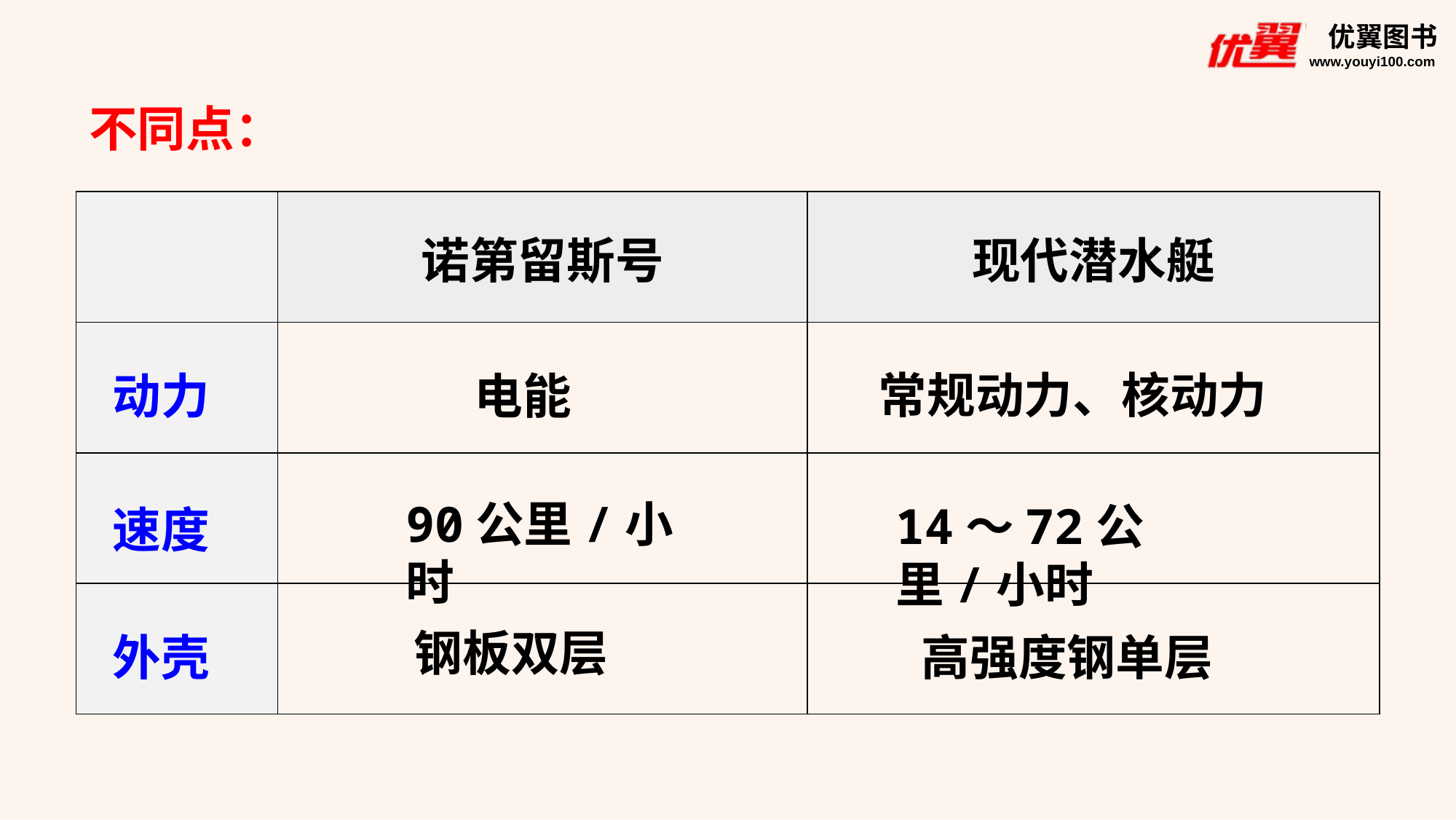

不同点：
|  | 诺第留斯号 | 现代潜水艇 |
| --- | --- | --- |
|  |  |  |
|  |  |  |
|  |  |  |
常规动力、核动力
动力
电能
90公里/小时
14～72公里/小时
速度
钢板双层
外壳
高强度钢单层